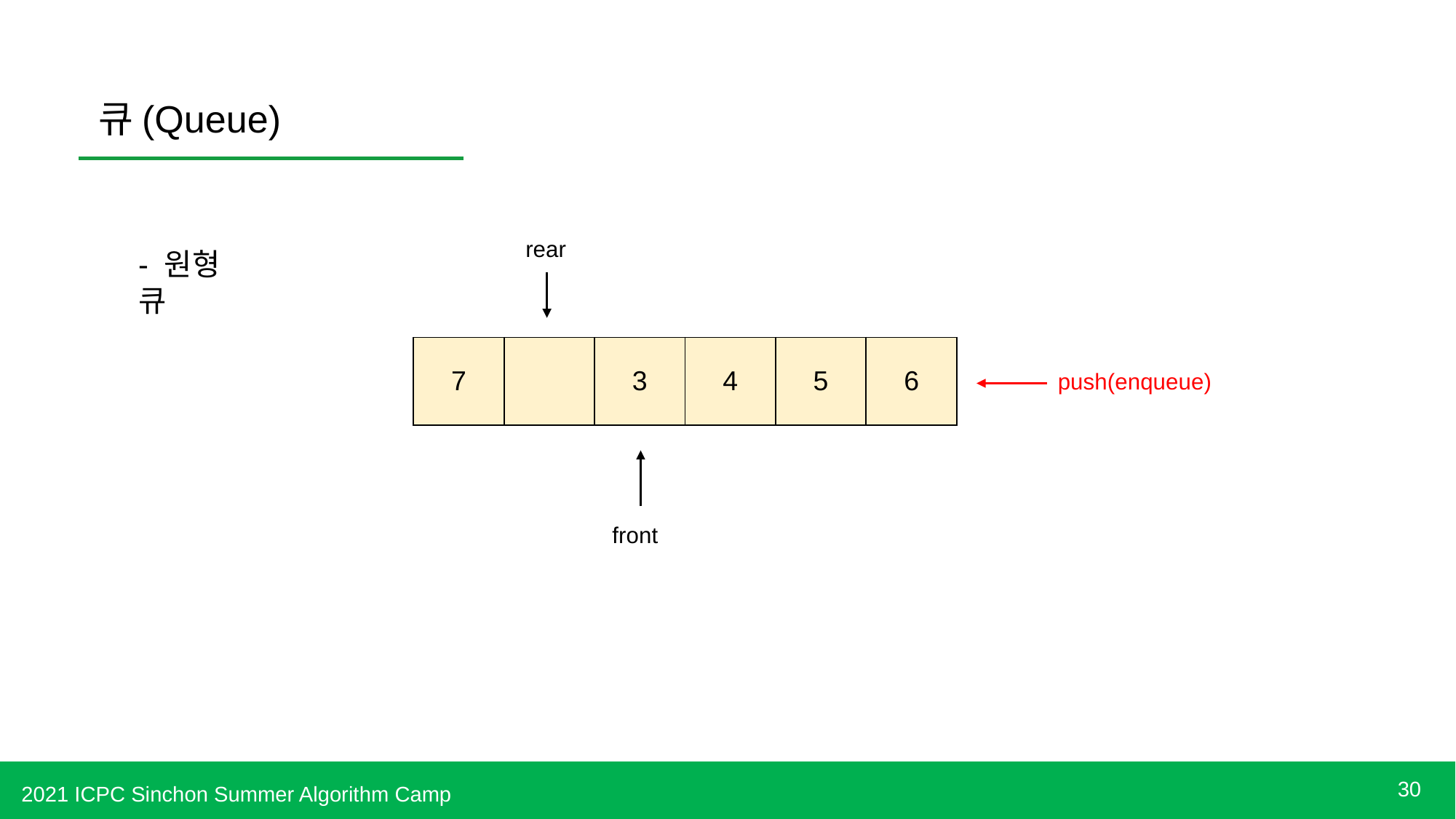

큐(Queue)
rear
- 원형 큐
| 7 |  | 3 | 4 | 5 | 6 |
| --- | --- | --- | --- | --- | --- |
push(enqueue)
front

30
2021 ICPC Sinchon Summer Algorithm Camp